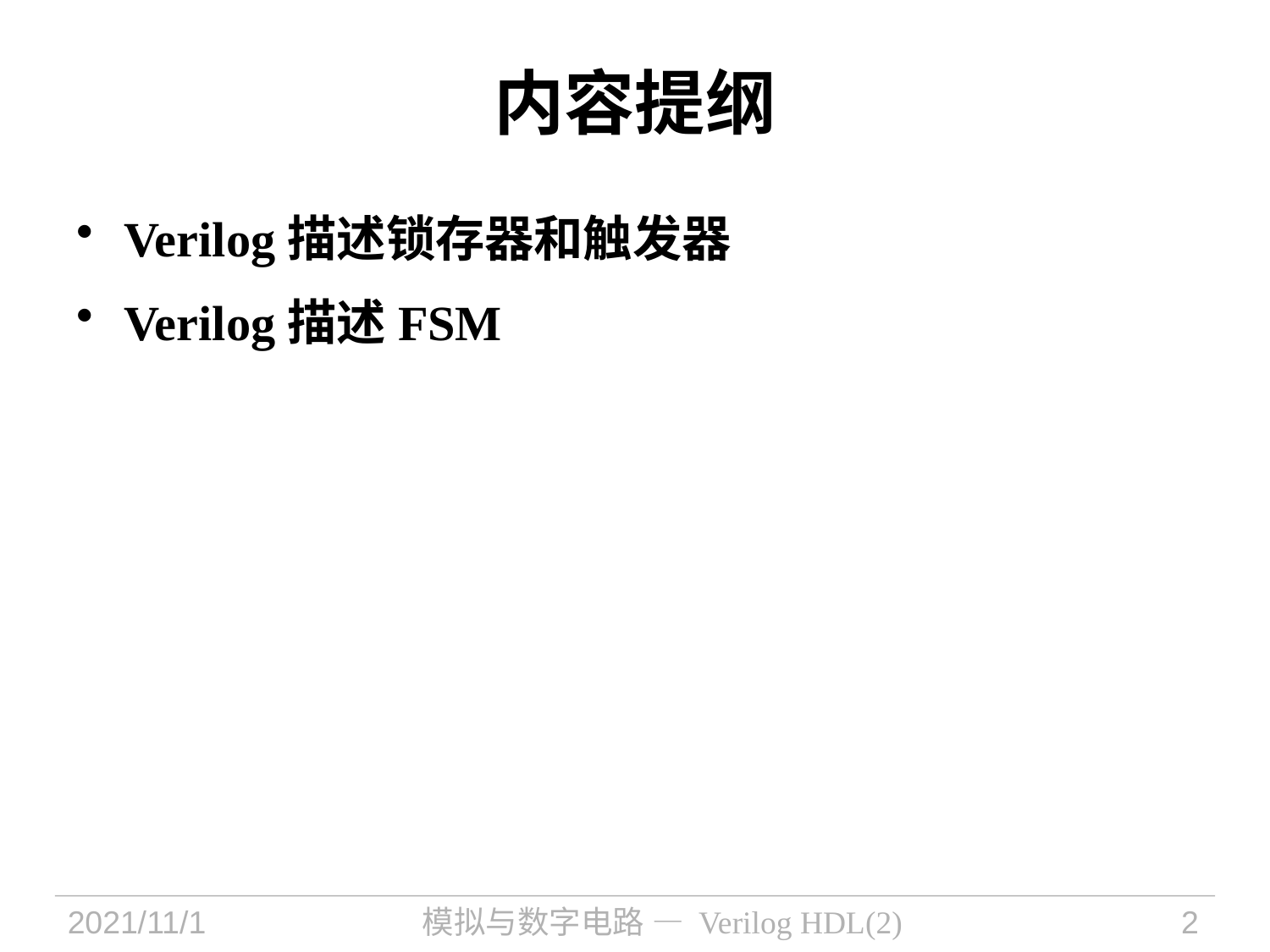

内容提纲
2021/11/1
模拟与数字电路 — Verilog HDL(2)
2
Verilog描述锁存器和触发器
Verilog描述FSM